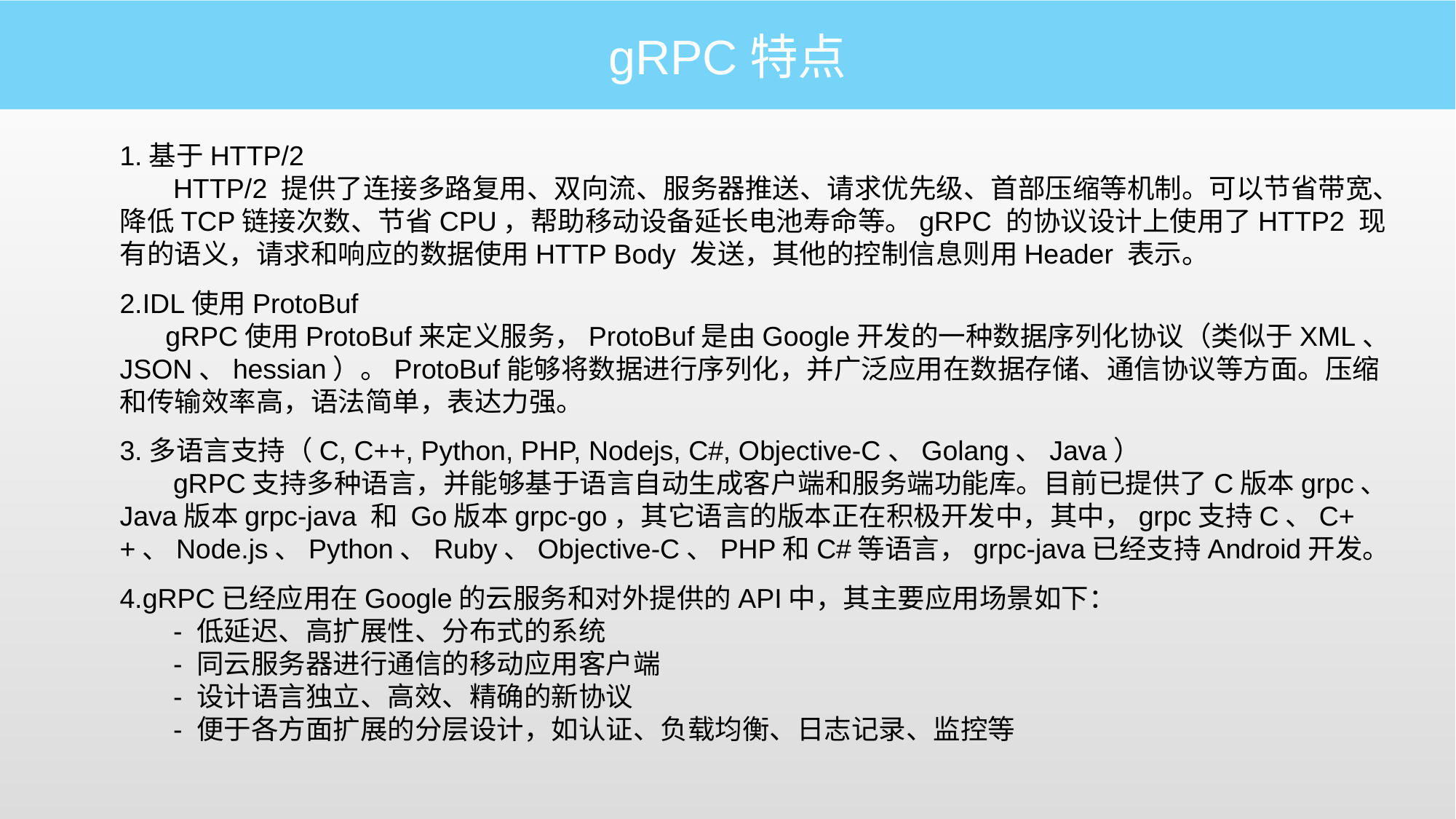

gRPC特点
1.基于HTTP/2
       HTTP/2 提供了连接多路复用、双向流、服务器推送、请求优先级、首部压缩等机制。可以节省带宽、降低TCP链接次数、节省CPU，帮助移动设备延长电池寿命等。gRPC 的协议设计上使用了HTTP2 现有的语义，请求和响应的数据使用HTTP Body 发送，其他的控制信息则用Header 表示。
2.IDL使用ProtoBuf
      gRPC使用ProtoBuf来定义服务，ProtoBuf是由Google开发的一种数据序列化协议（类似于XML、JSON、hessian）。ProtoBuf能够将数据进行序列化，并广泛应用在数据存储、通信协议等方面。压缩和传输效率高，语法简单，表达力强。
3.多语言支持（C, C++, Python, PHP, Nodejs, C#, Objective-C、Golang、Java）
       gRPC支持多种语言，并能够基于语言自动生成客户端和服务端功能库。目前已提供了C版本grpc、Java版本grpc-java 和 Go版本grpc-go，其它语言的版本正在积极开发中，其中，grpc支持C、C++、Node.js、Python、Ruby、Objective-C、PHP和C#等语言，grpc-java已经支持Android开发。
4.gRPC已经应用在Google的云服务和对外提供的API中，其主要应用场景如下：
       - 低延迟、高扩展性、分布式的系统
       - 同云服务器进行通信的移动应用客户端
       - 设计语言独立、高效、精确的新协议
       - 便于各方面扩展的分层设计，如认证、负载均衡、日志记录、监控等